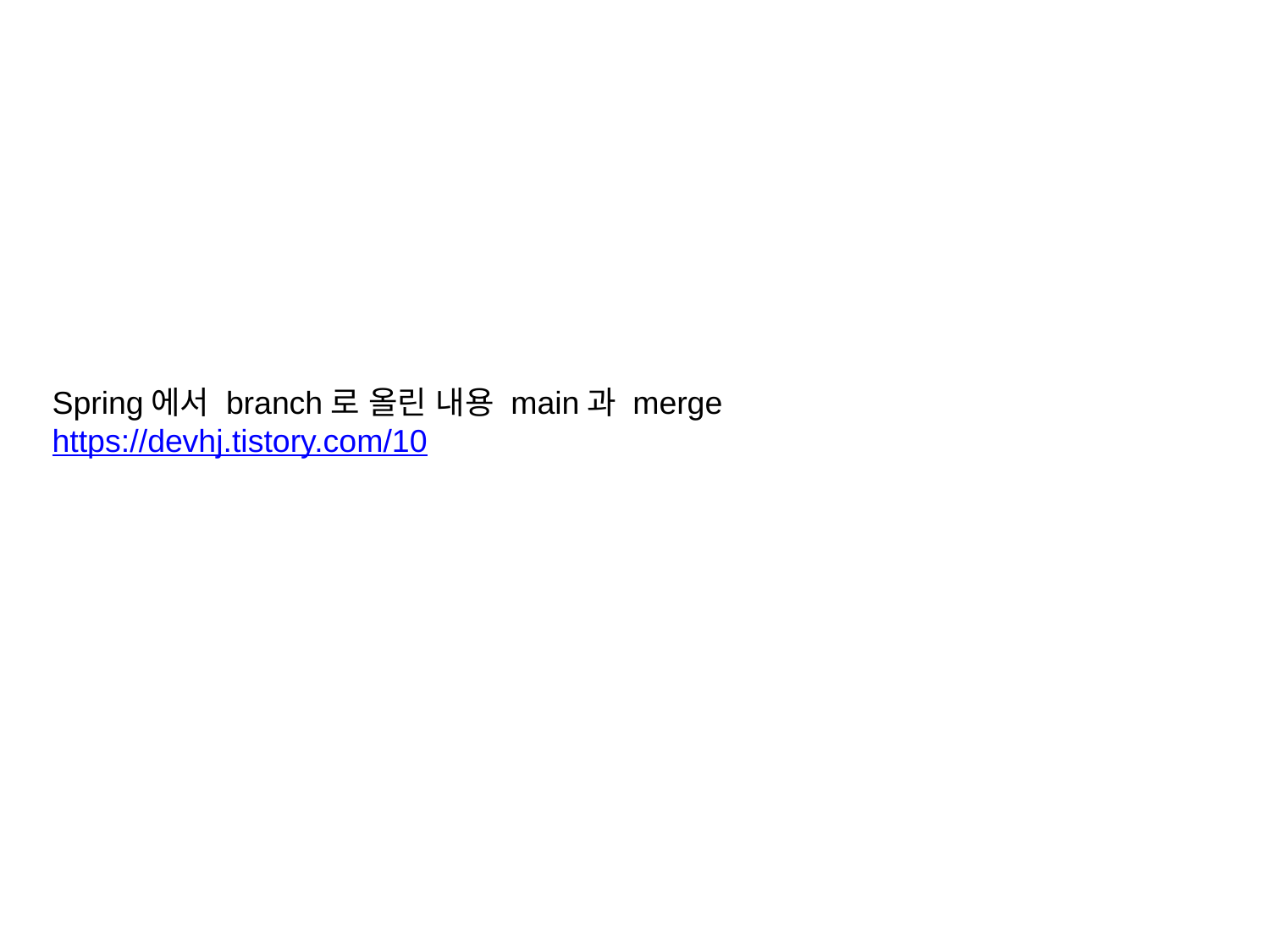

Spring에서 branch로 올린 내용 main과 merge
https://devhj.tistory.com/10